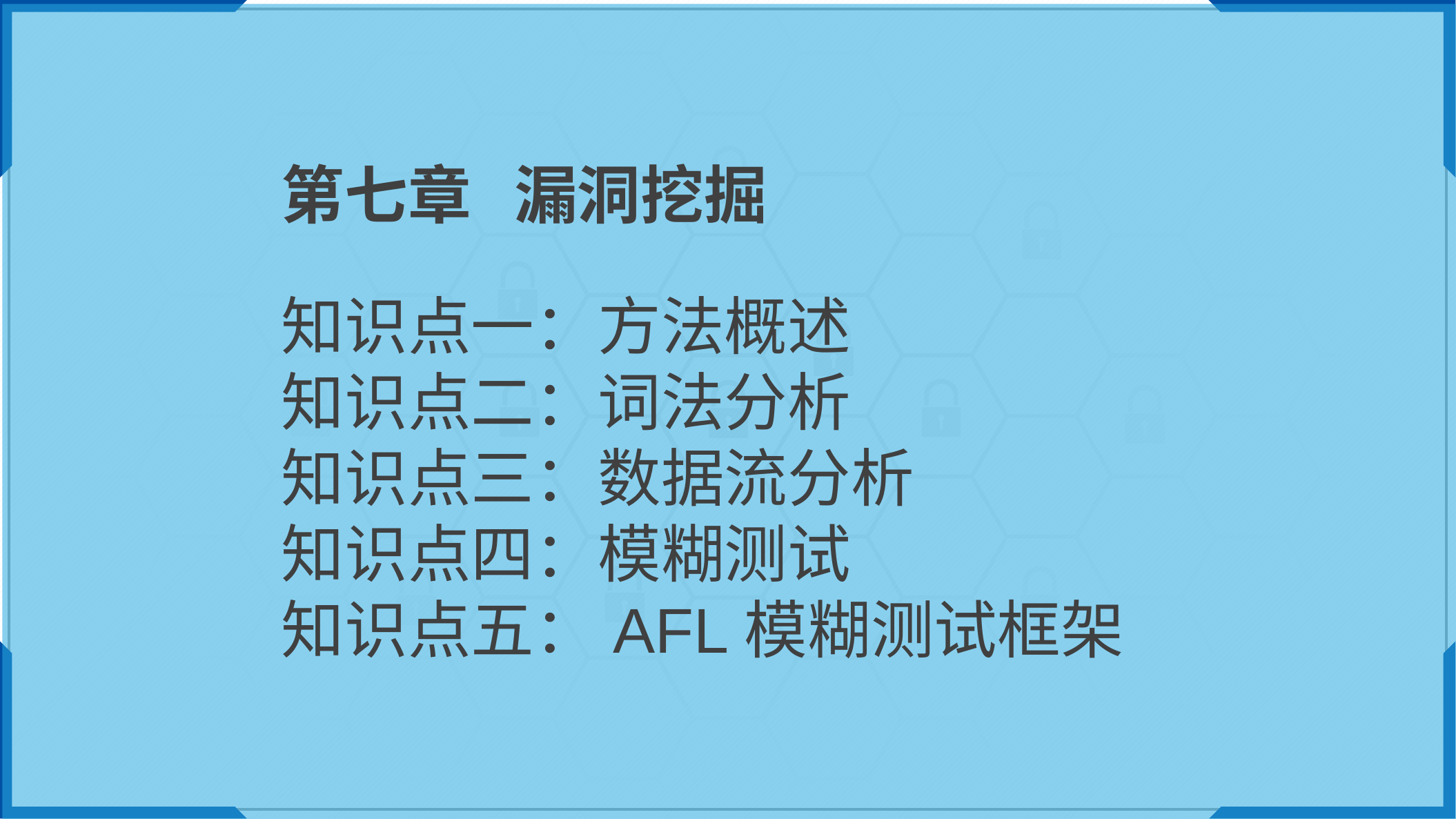

第七章   漏洞挖掘

知识点一：方法概述
知识点二：词法分析
知识点三：数据流分析
知识点四：模糊测试
知识点五：AFL模糊测试框架